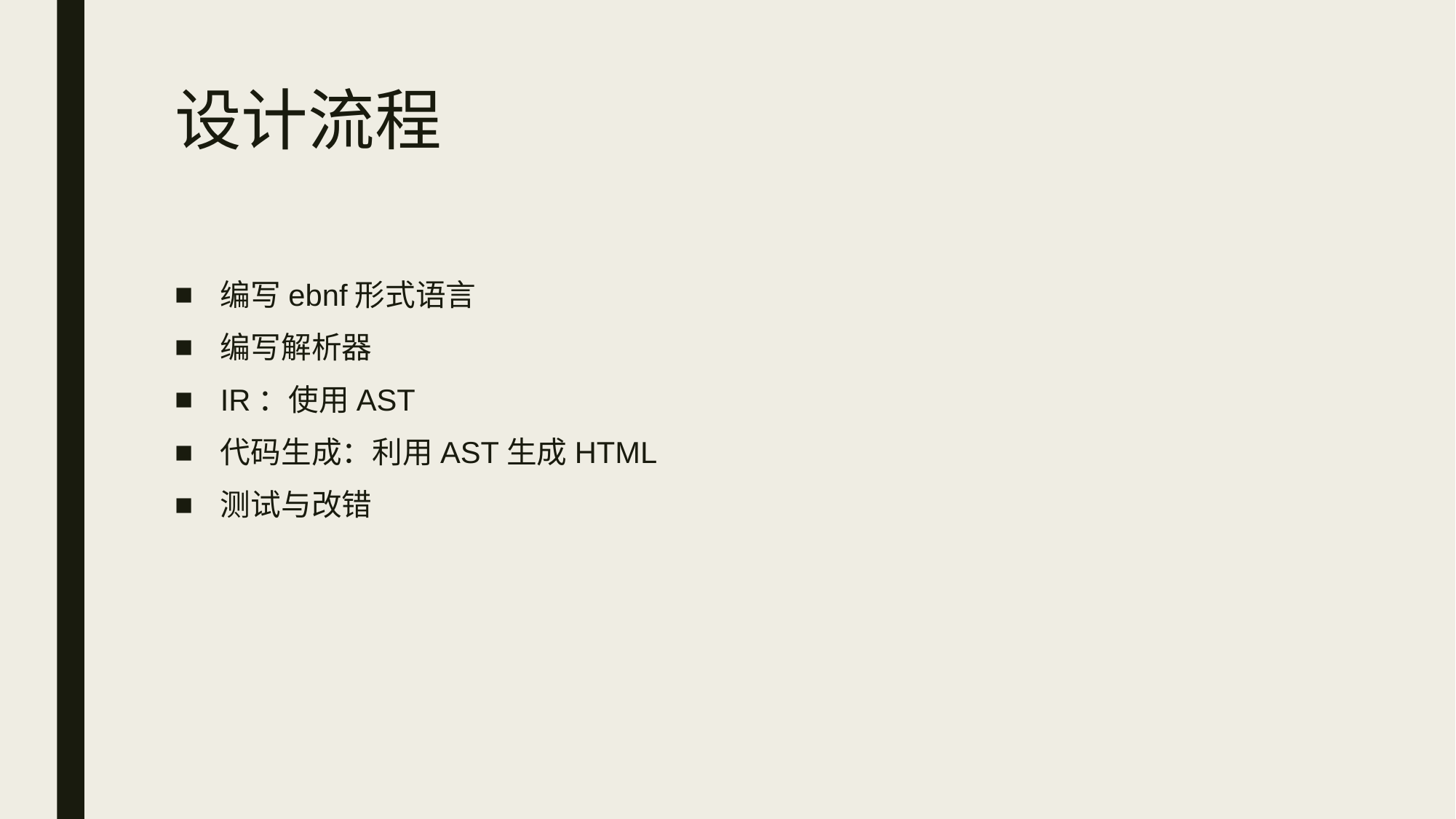

# 设计流程
编写ebnf形式语言
编写解析器
IR：使用AST
代码生成：利用AST生成HTML
测试与改错